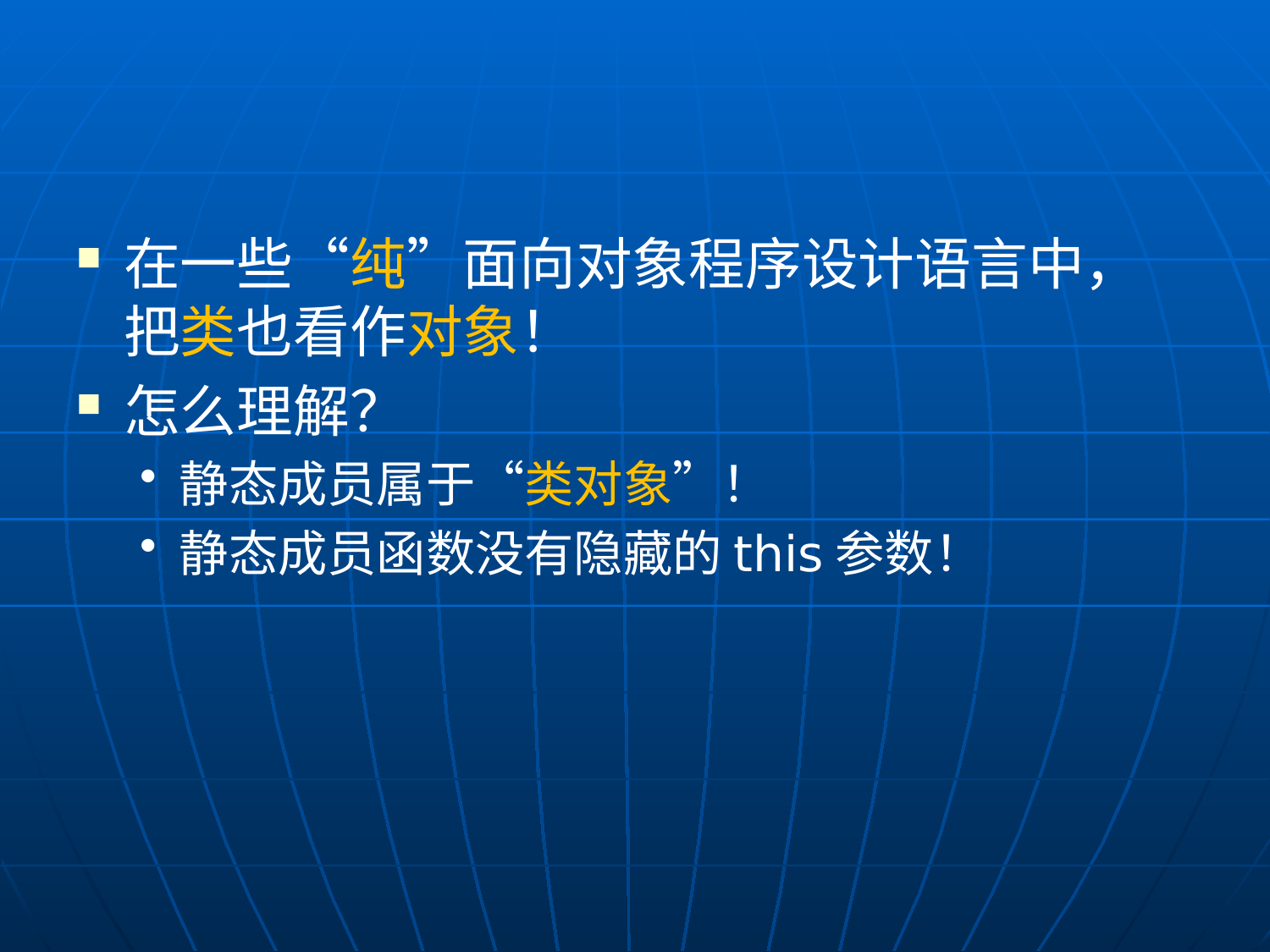

#
在一些“纯”面向对象程序设计语言中，把类也看作对象！
怎么理解？
静态成员属于“类对象”！
静态成员函数没有隐藏的this参数！